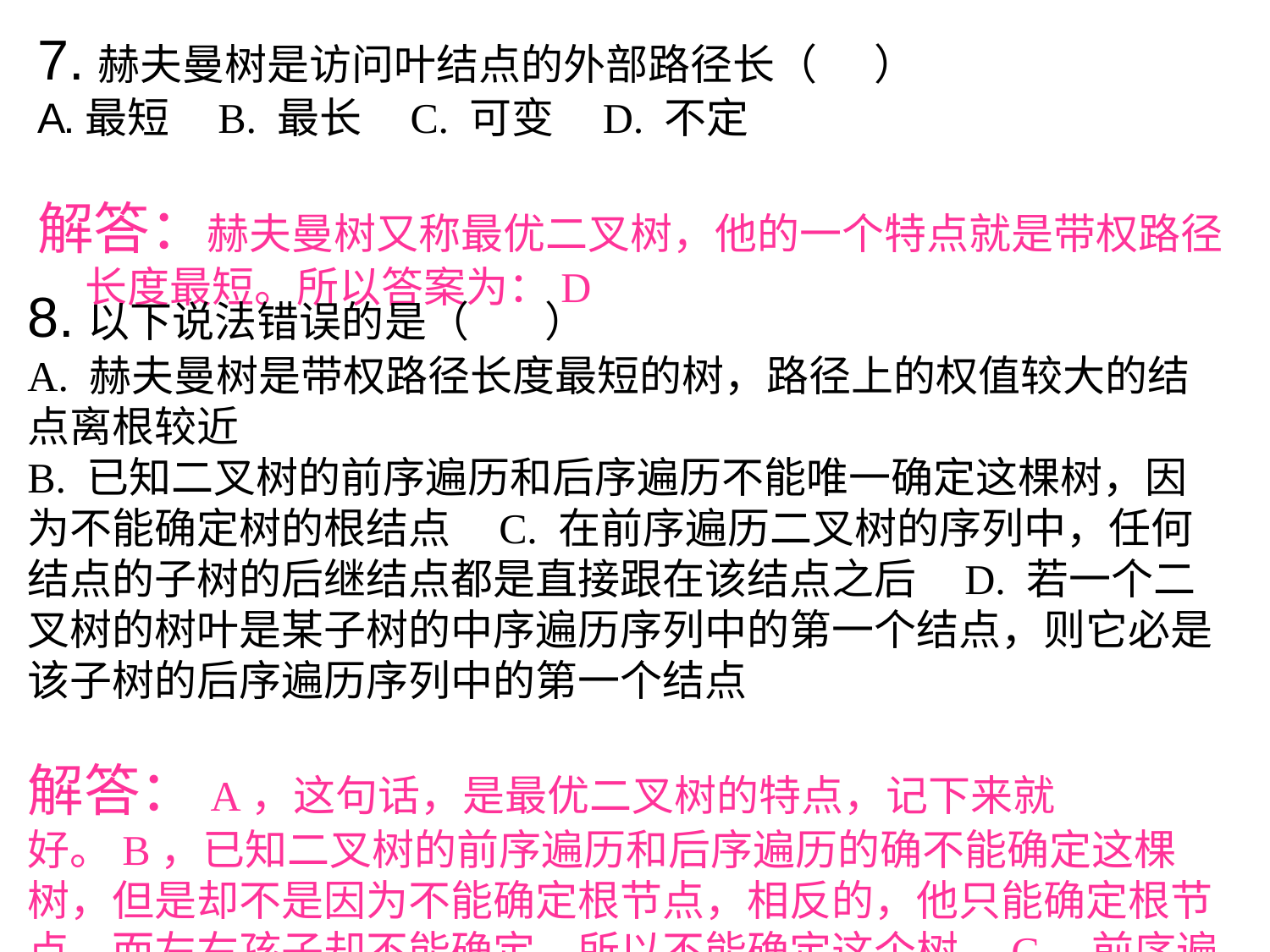

7.赫夫曼树是访问叶结点的外部路径长（      ）
最短    B. 最长    C. 可变    D. 不定

解答：赫夫曼树又称最优二叉树，他的一个特点就是带权路径长度最短。所以答案为：D
8.以下说法错误的是（        ）
A. 赫夫曼树是带权路径长度最短的树，路径上的权值较大的结点离根较近
B. 已知二叉树的前序遍历和后序遍历不能唯一确定这棵树，因为不能确定树的根结点    C. 在前序遍历二叉树的序列中，任何结点的子树的后继结点都是直接跟在该结点之后    D. 若一个二叉树的树叶是某子树的中序遍历序列中的第一个结点，则它必是该子树的后序遍历序列中的第一个结点

解答：A，这句话，是最优二叉树的特点，记下来就好。B，已知二叉树的前序遍历和后序遍历的确不能确定这棵树，但是却不是因为不能确定根节点，相反的，他只能确定根节点，而左右孩子却不能确定，所以不能确定这个树。C，前序遍历是根左右，所以任何结点的子树的后继结点都是直接跟在该结点之后 。D，中序遍历是左根右，后序遍历是左右根，他们第一个都是左，所以，该选项也是正确的。所以答案选:B